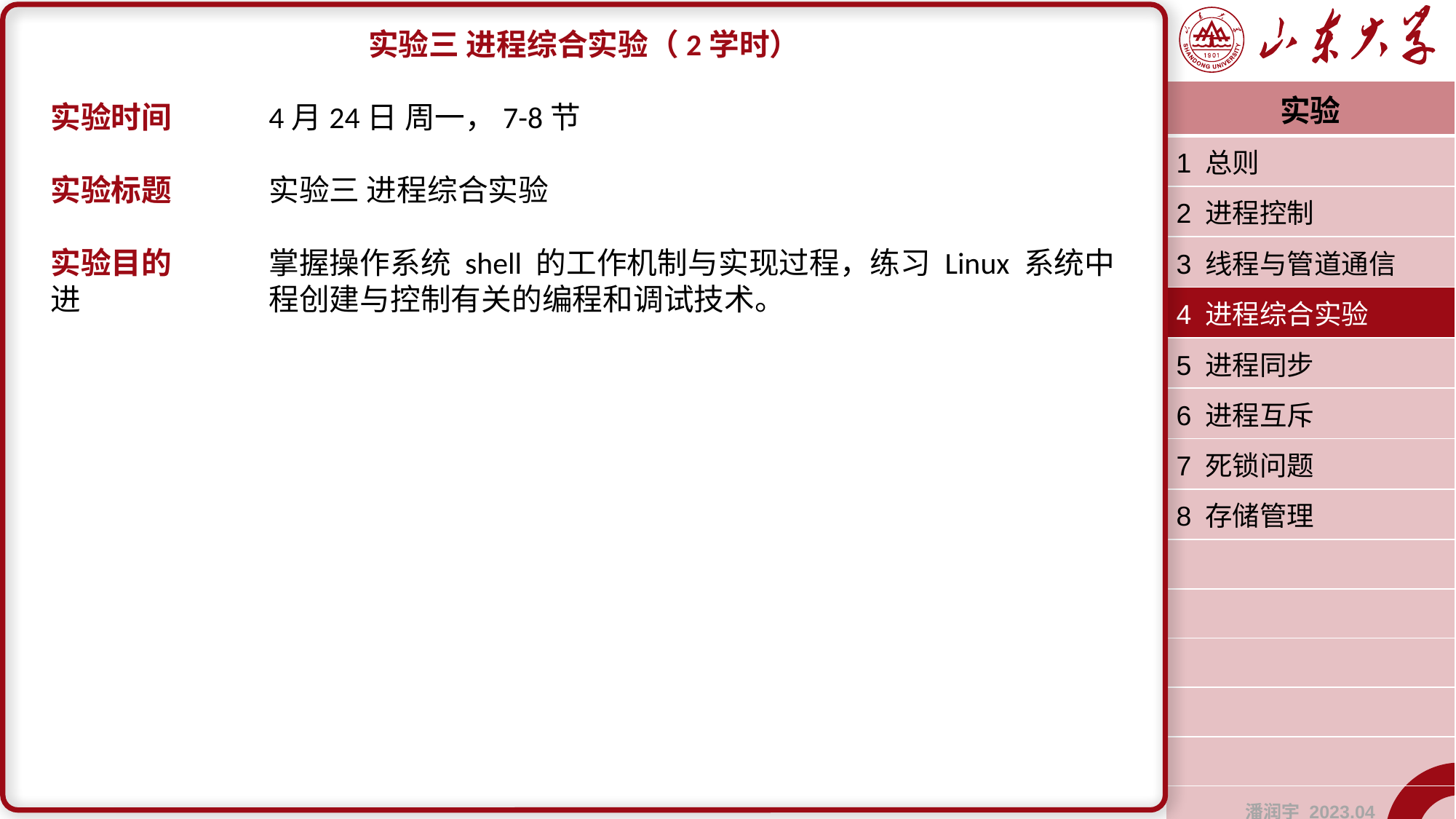

实验三 进程综合实验（2学时）

实验时间	4月24日 周一，7-8节

实验标题	实验三 进程综合实验

实验目的	掌握操作系统 shell 的工作机制与实现过程，练习 Linux 系统中进		程创建与控制有关的编程和调试技术。
| 实验 |
| --- |
| 1 总则 |
| 2 进程控制 |
| 3 线程与管道通信 |
| 4 进程综合实验 |
| 5 进程同步 |
| 6 进程互斥 |
| 7 死锁问题 |
| 8 存储管理 |
|  |
|  |
|  |
|  |
|  |
| 潘润宇 2023.04 |